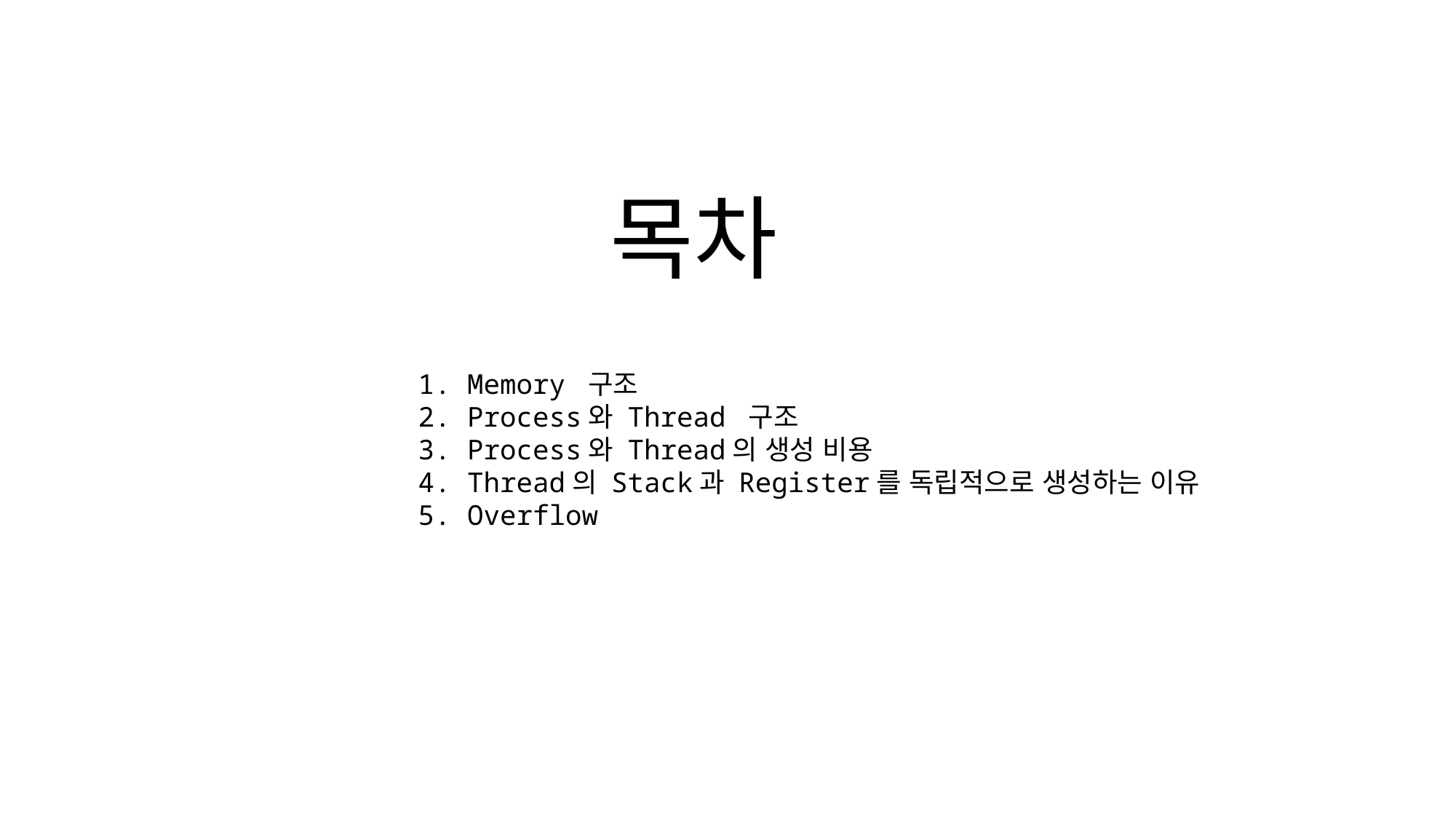

# 목차
1. Memory 구조
2. Process와 Thread 구조
3. Process와 Thread의 생성 비용
4. Thread의 Stack과 Register를 독립적으로 생성하는 이유
5. Overflow